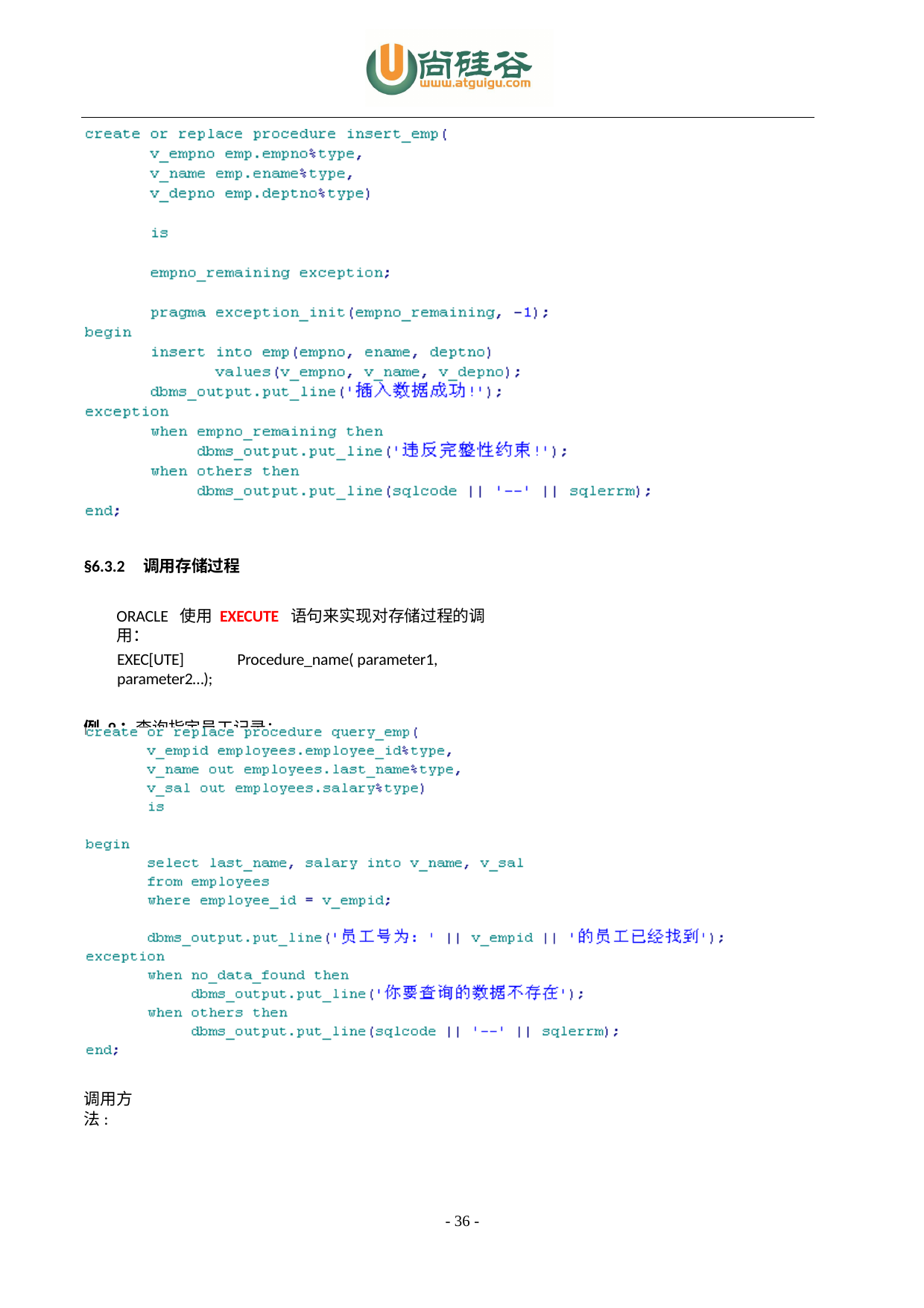

§6.3.2	调用存储过程

ORACLE  使用 EXECUTE  语句来实现对存储过程的调用：
EXEC[UTE]	Procedure_name( parameter1, parameter2…);

例 9：查询指定员工记录；

调用方法:
- 36 -